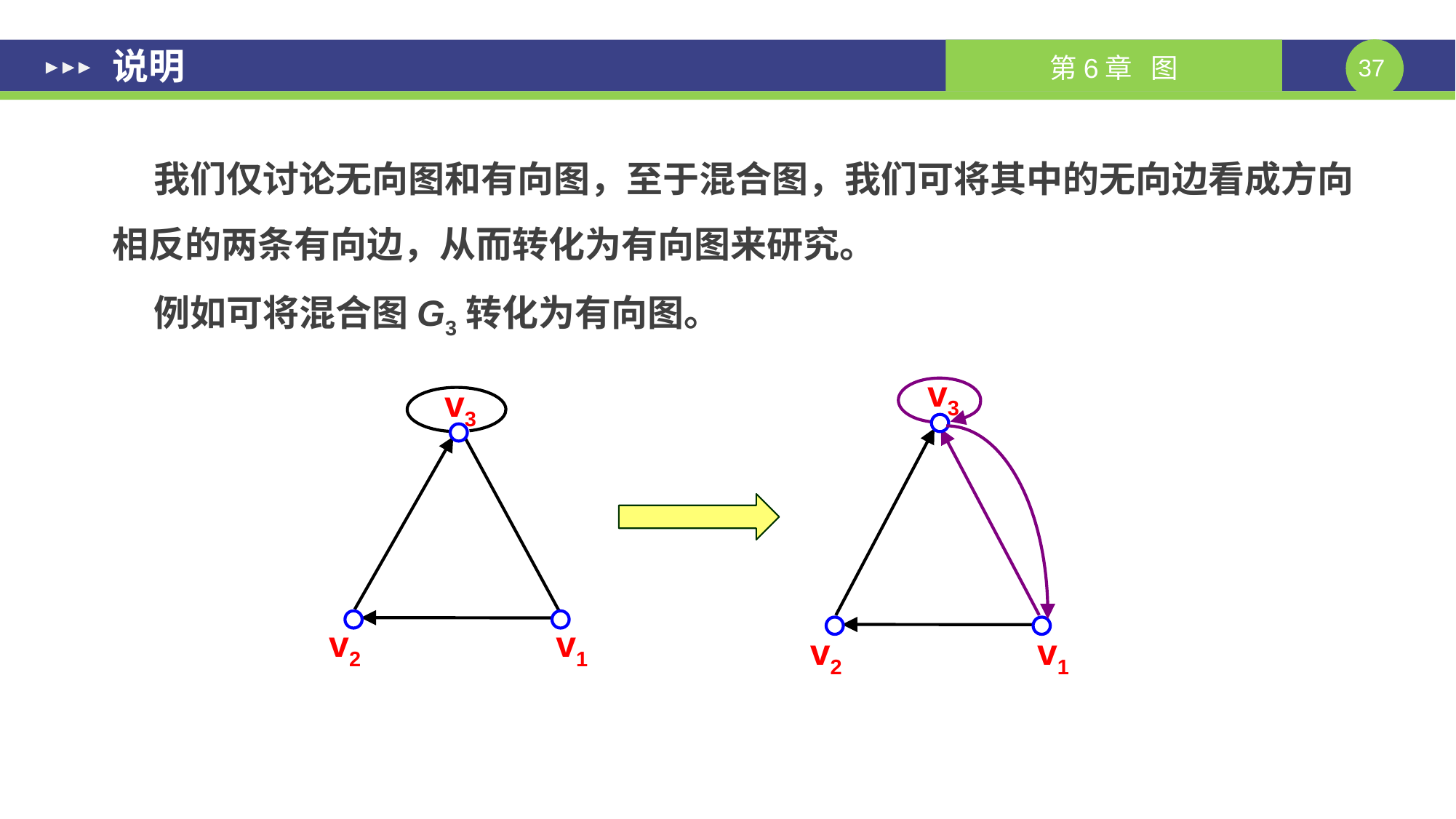

说明
    我们仅讨论无向图和有向图，至于混合图，我们可将其中的无向边看成方向相反的两条有向边，从而转化为有向图来研究。
    例如可将混合图G3转化为有向图。
v3

v2
v1
v3

v2
v1